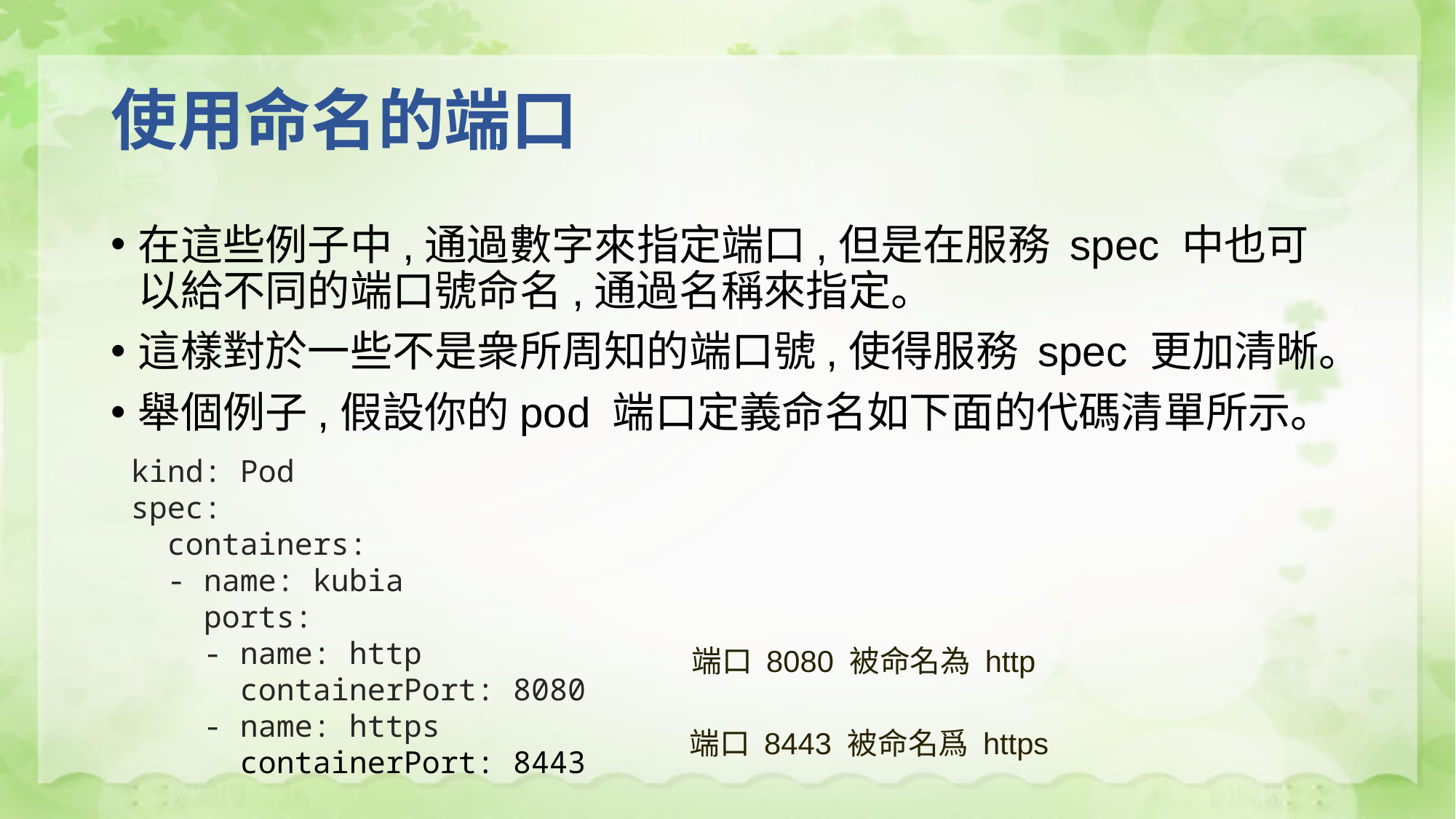

# 使用命名的端口
在這些例子中,通過數字來指定端口,但是在服務 spec 中也可以給不同的端口號命名,通過名稱來指定。
這樣對於一些不是衆所周知的端口號,使得服務 spec 更加清晰。
舉個例子,假設你的pod 端口定義命名如下面的代碼清單所示。

kind: Pod
spec:
  containers:
  - name: kubia
    ports:
    - name: http
      containerPort: 8080
    - name: https
      containerPort: 8443
端口 8080 被命名為 http
端口 8443 被命名爲 https